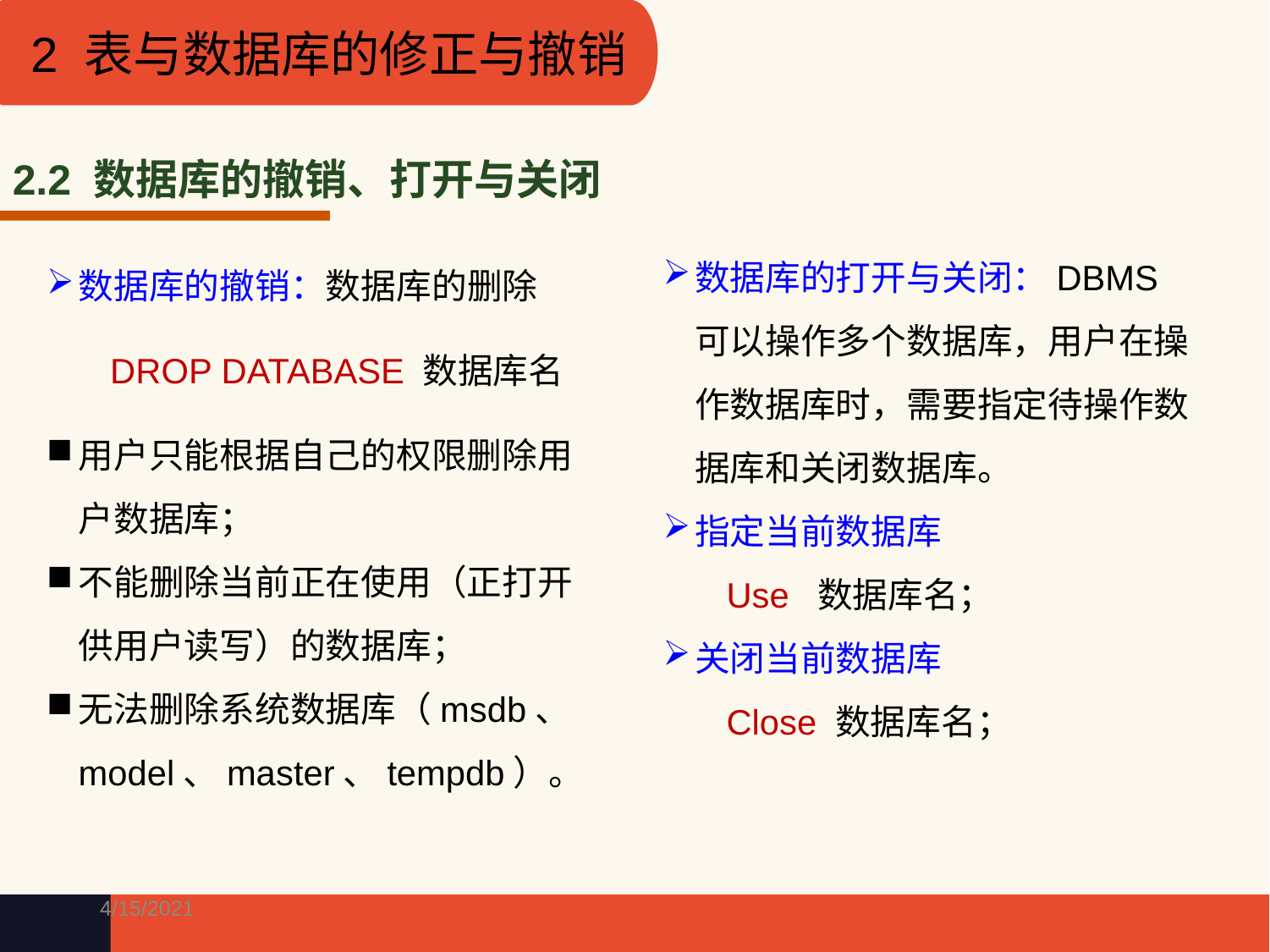

2 表与数据库的修正与撤销
2.2 数据库的撤销、打开与关闭

数据库的打开与关闭：DBMS可以操作多个数据库，用户在操作数据库时，需要指定待操作数据库和关闭数据库。
指定当前数据库
Use  数据库名；
关闭当前数据库
Close 数据库名；

数据库的撤销：数据库的删除
DROP DATABASE 数据库名
用户只能根据自己的权限删除用户数据库；
不能删除当前正在使用（正打开供用户读写）的数据库；
无法删除系统数据库（msdb、model、master、tempdb）。

4/15/2021